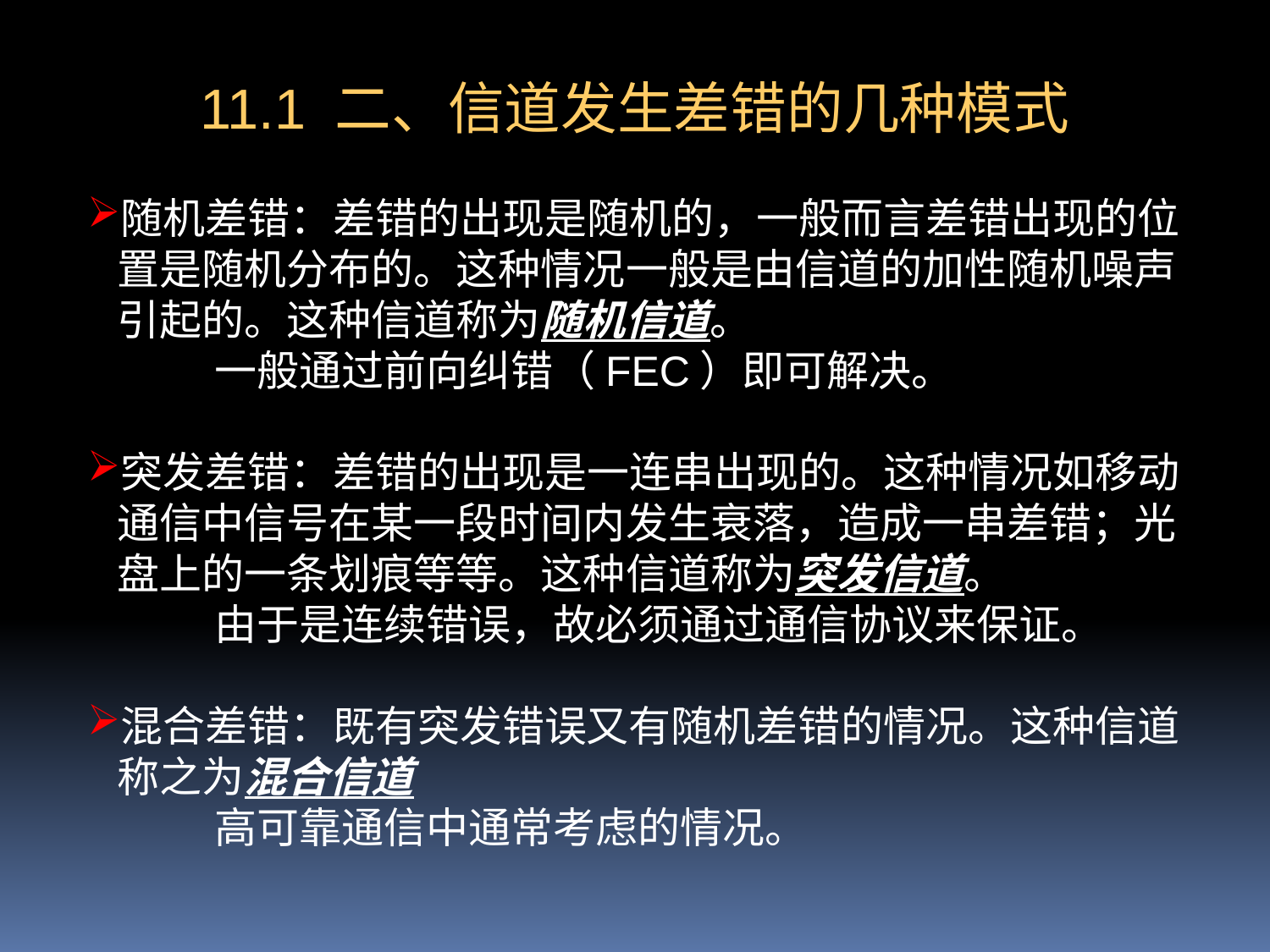

# 11.1 二、信道发生差错的几种模式
随机差错：差错的出现是随机的，一般而言差错出现的位置是随机分布的。这种情况一般是由信道的加性随机噪声引起的。这种信道称为随机信道。
	一般通过前向纠错（FEC）即可解决。

突发差错：差错的出现是一连串出现的。这种情况如移动通信中信号在某一段时间内发生衰落，造成一串差错；光盘上的一条划痕等等。这种信道称为突发信道。
	由于是连续错误，故必须通过通信协议来保证。

混合差错：既有突发错误又有随机差错的情况。这种信道称之为混合信道
	高可靠通信中通常考虑的情况。